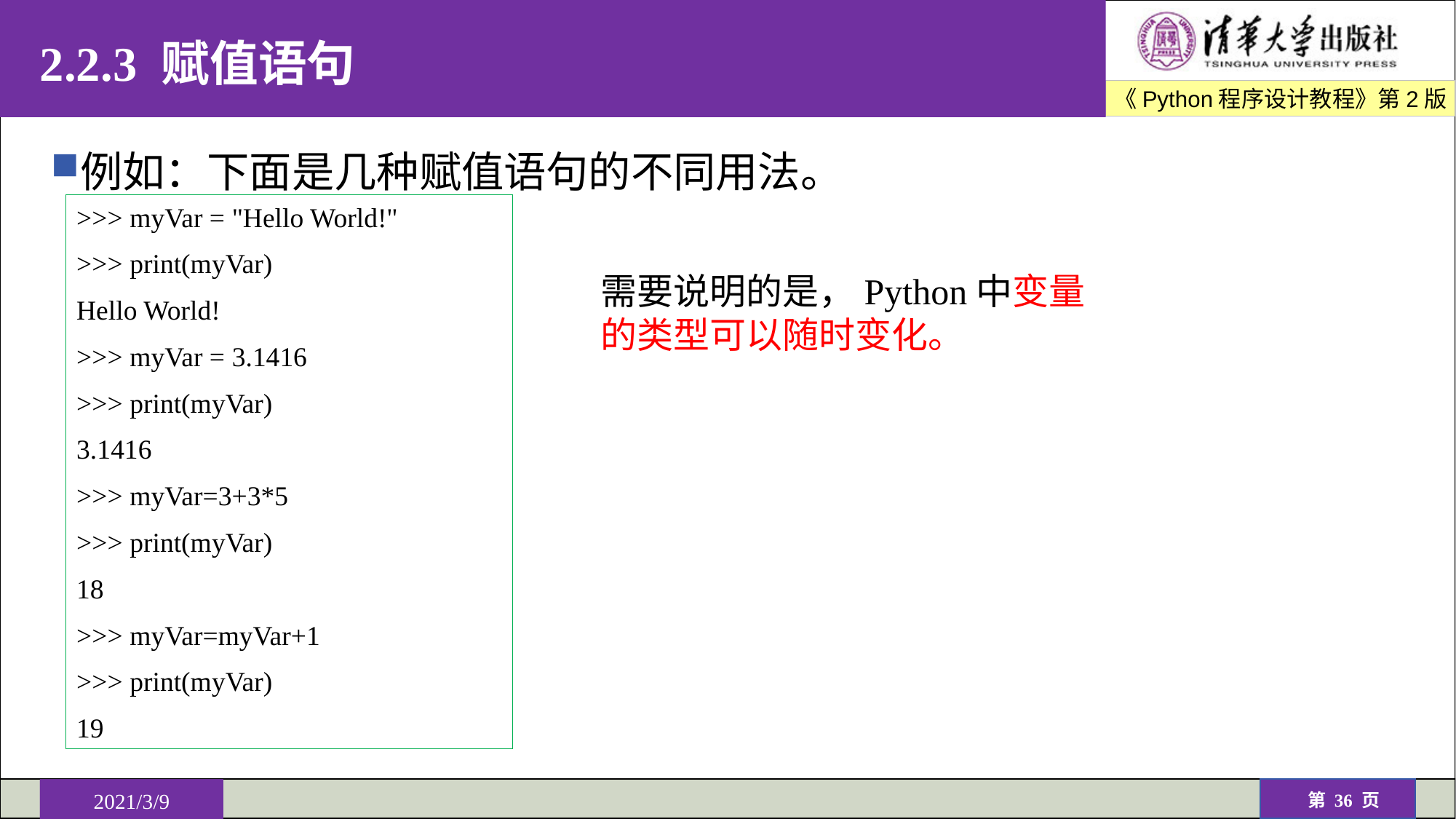

# 2.2.3 赋值语句
例如：下面是几种赋值语句的不同用法。
>>> myVar = "Hello World!"
>>> print(myVar)
Hello World!
>>> myVar = 3.1416
>>> print(myVar)
3.1416
>>> myVar=3+3*5
>>> print(myVar)
18
>>> myVar=myVar+1
>>> print(myVar)
19
需要说明的是，Python中变量的类型可以随时变化。